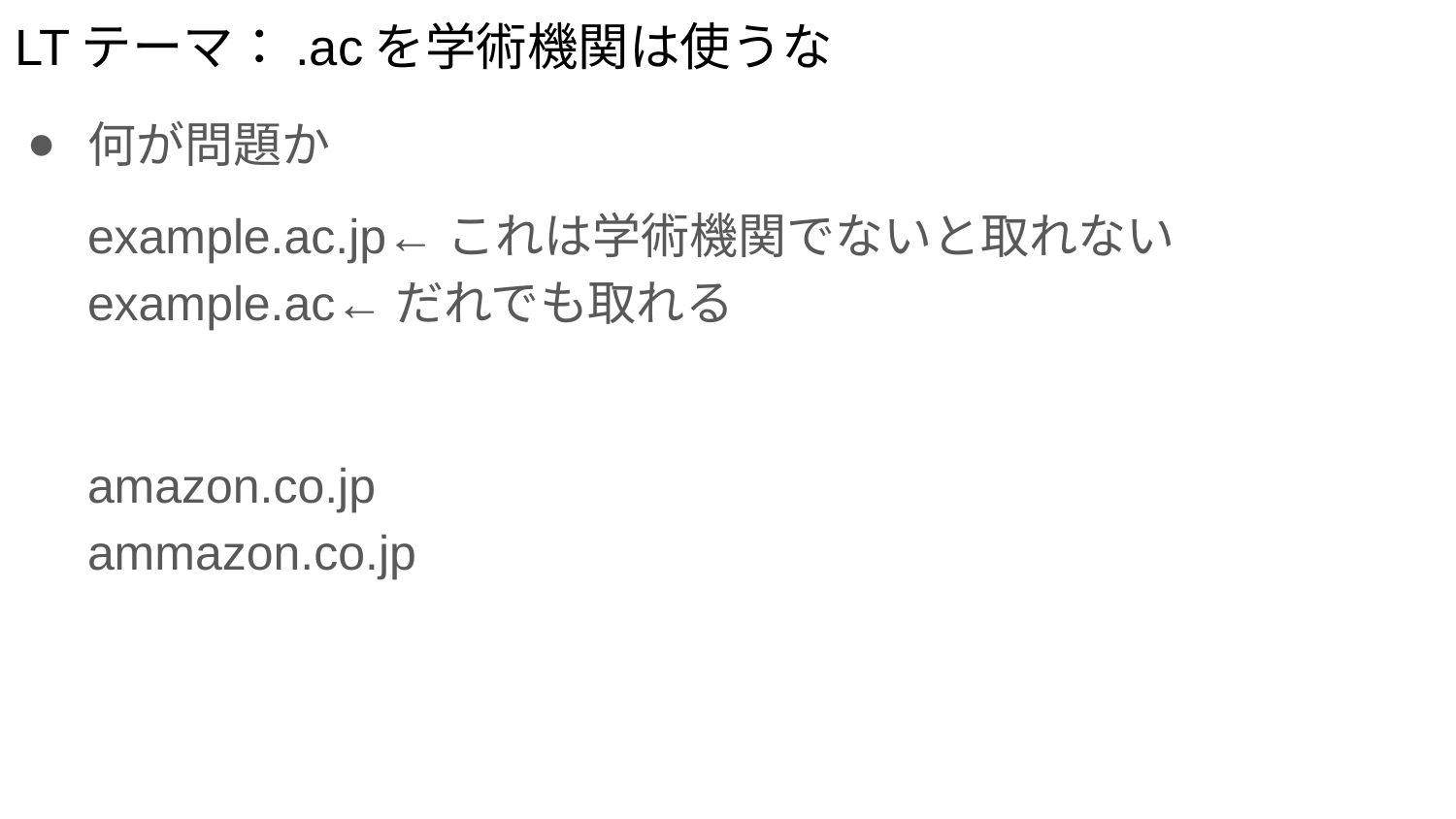

# LTテーマ：.acを学術機関は使うな
何が問題か
example.ac.jp←これは学術機関でないと取れない
example.ac←だれでも取れる

amazon.co.jp
ammazon.co.jp